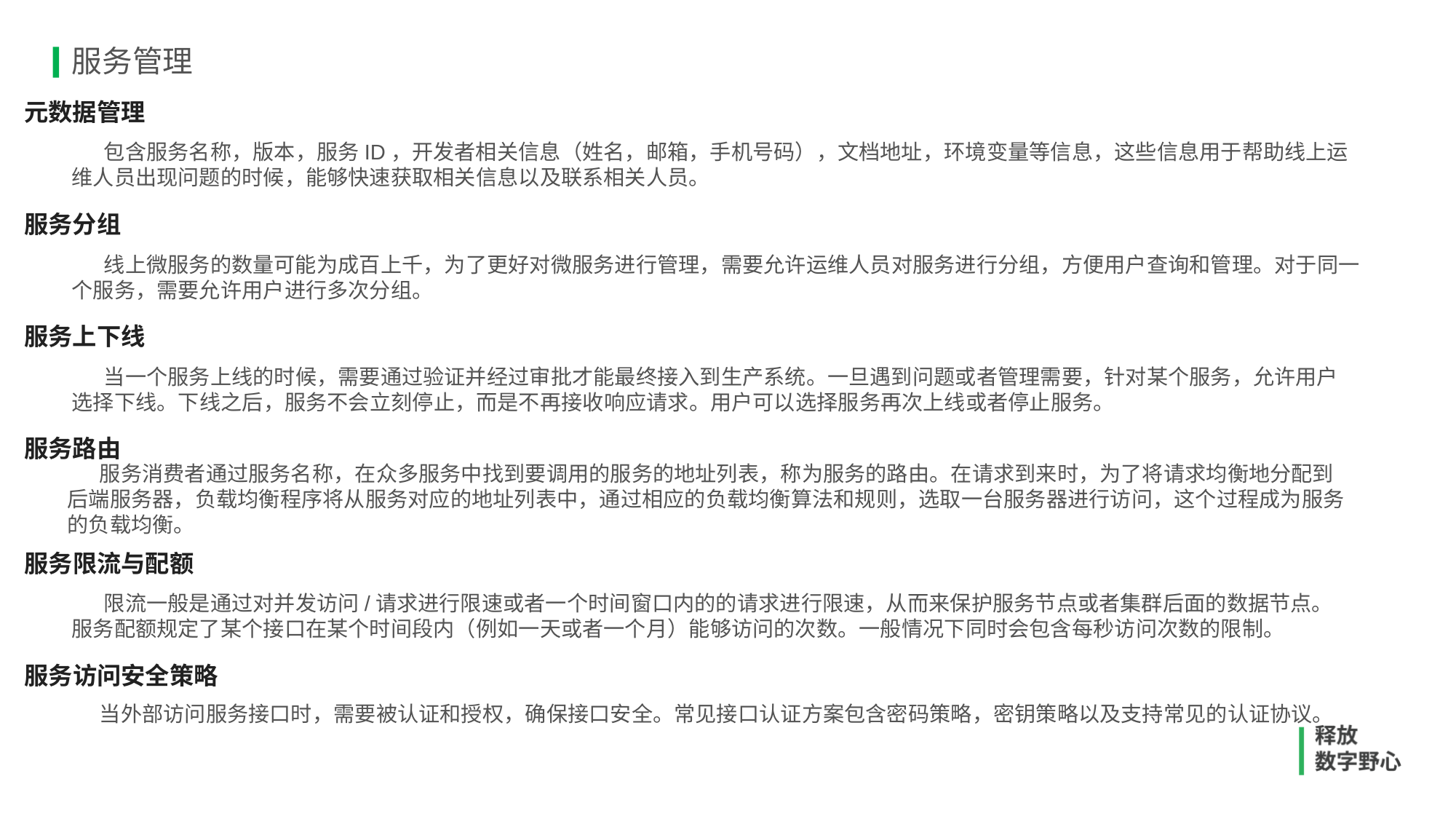

# 服务管理
元数据管理
包含服务名称，版本，服务ID，开发者相关信息（姓名，邮箱，手机号码），文档地址，环境变量等信息，这些信息用于帮助线上运维人员出现问题的时候，能够快速获取相关信息以及联系相关人员。
服务分组
线上微服务的数量可能为成百上千，为了更好对微服务进行管理，需要允许运维人员对服务进行分组，方便用户查询和管理。对于同一个服务，需要允许用户进行多次分组。
服务上下线
当一个服务上线的时候，需要通过验证并经过审批才能最终接入到生产系统。一旦遇到问题或者管理需要，针对某个服务，允许用户选择下线。下线之后，服务不会立刻停止，而是不再接收响应请求。用户可以选择服务再次上线或者停止服务。
服务路由
服务消费者通过服务名称，在众多服务中找到要调用的服务的地址列表，称为服务的路由。在请求到来时，为了将请求均衡地分配到后端服务器，负载均衡程序将从服务对应的地址列表中，通过相应的负载均衡算法和规则，选取一台服务器进行访问，这个过程成为服务的负载均衡。
服务限流与配额
限流一般是通过对并发访问/请求进行限速或者一个时间窗口内的的请求进行限速，从而来保护服务节点或者集群后面的数据节点。 服务配额规定了某个接口在某个时间段内（例如一天或者一个月）能够访问的次数。一般情况下同时会包含每秒访问次数的限制。
服务访问安全策略
当外部访问服务接口时，需要被认证和授权，确保接口安全。常见接口认证方案包含密码策略，密钥策略以及支持常见的认证协议。